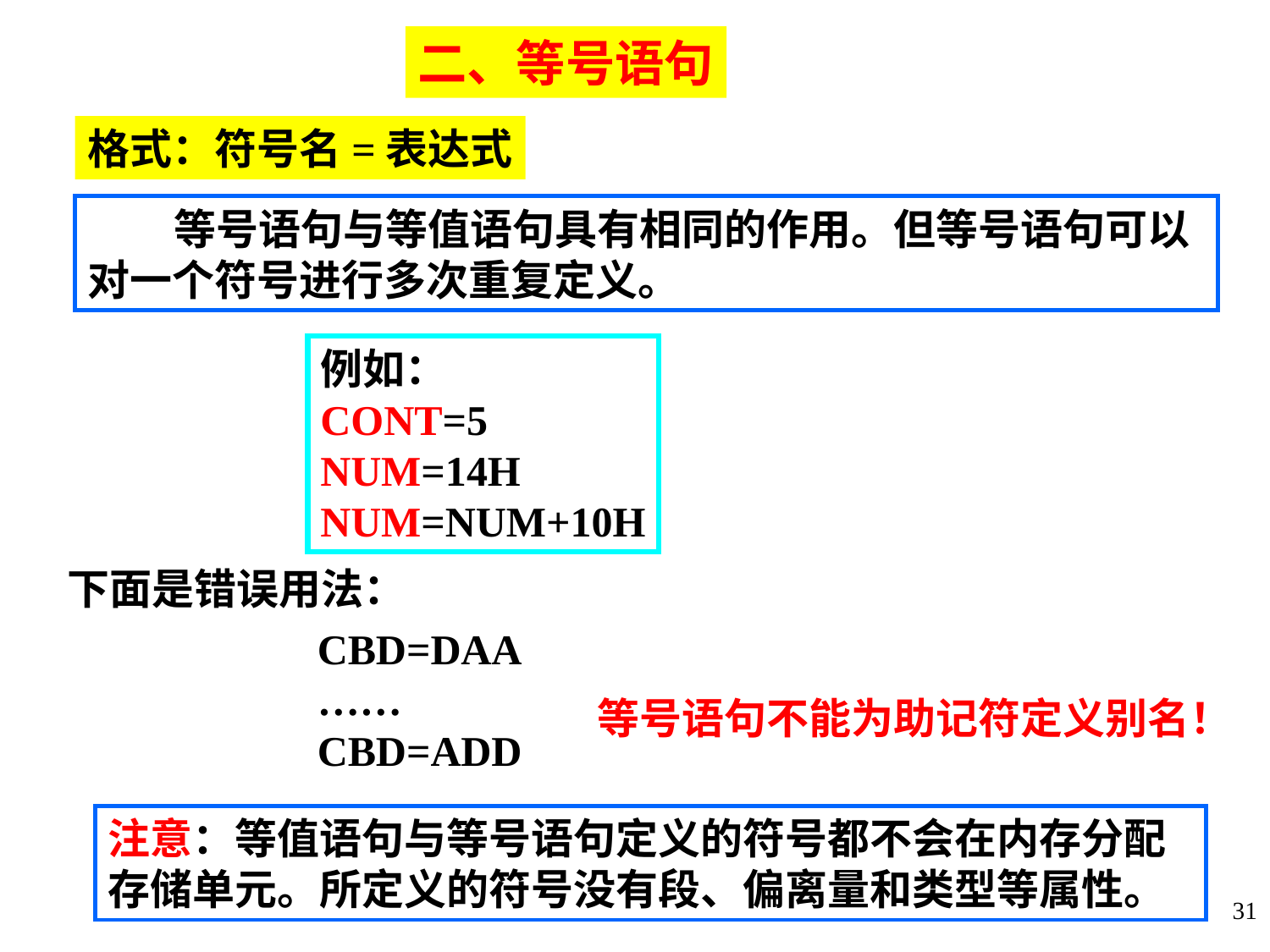

二、等号语句
格式：符号名=表达式
        等号语句与等值语句具有相同的作用。但等号语句可以对一个符号进行多次重复定义。
例如：
CONT=5
NUM=14H
NUM=NUM+10H
下面是错误用法：
CBD=DAA
……
CBD=ADD
等号语句不能为助记符定义别名！
注意：等值语句与等号语句定义的符号都不会在内存分配存储单元。所定义的符号没有段、偏离量和类型等属性。
31